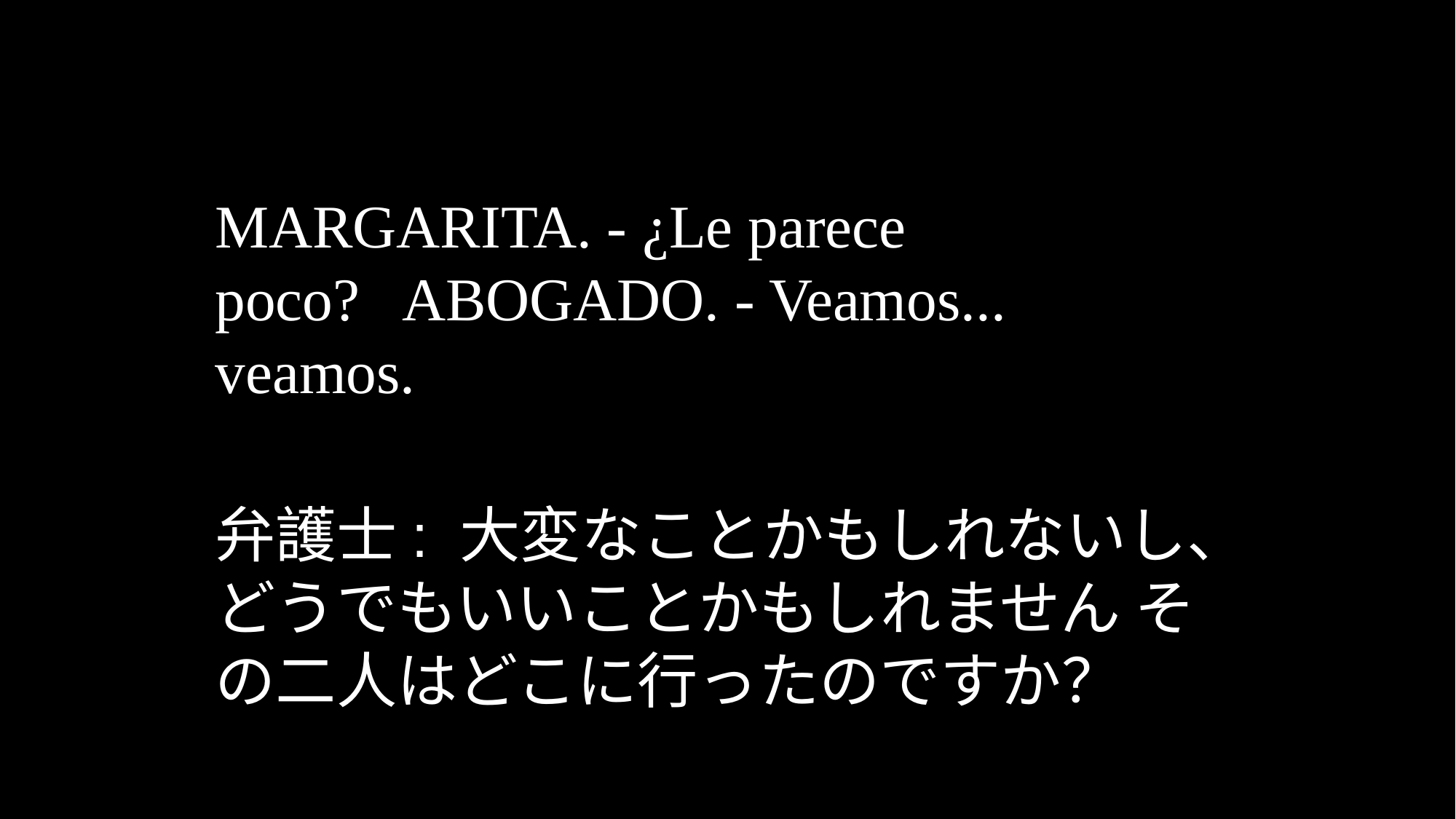

MARGARITA. - ¿Le parece poco?   ABOGADO. - Veamos... veamos.

弁護士: 大変なことかもしれないし、どうでもいいことかもしれません その二人はどこに行ったのですか？